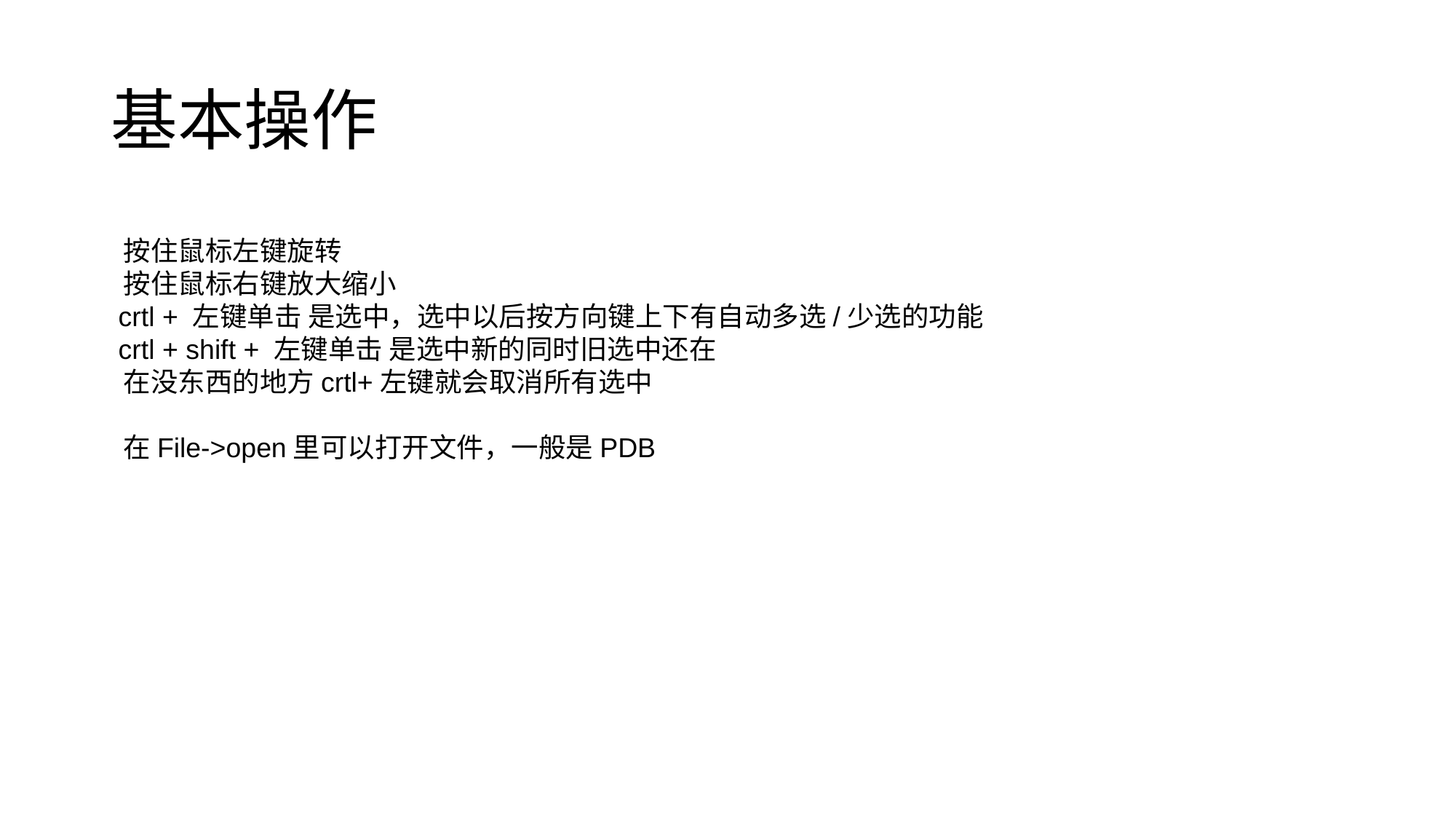

# 基本操作
 按住鼠标左键旋转
 按住鼠标右键放大缩小
 crtl + 左键单击 是选中，选中以后按方向键上下有自动多选/少选的功能
 crtl + shift + 左键单击 是选中新的同时旧选中还在
 在没东西的地方crtl+左键就会取消所有选中

 在File->open里可以打开文件，一般是PDB